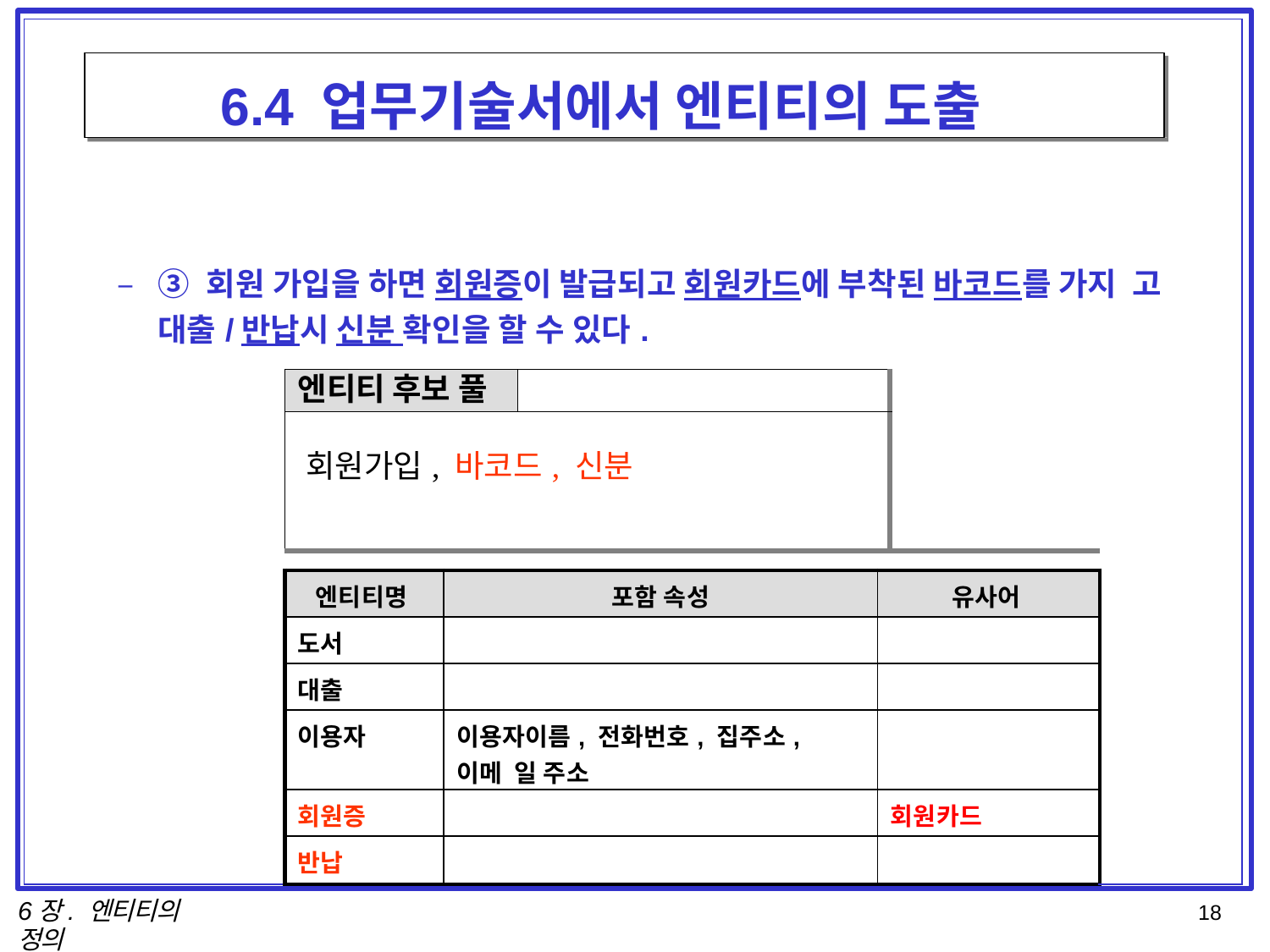

| 6.4 업무기술서에서 엔티티의 도출 – ③ 회원 가입을 하면 회원증이 발급되고 회원카드에 부착된 바코드를 가지 고 대출/반납시 신분 확인을 할 수 있다. |  |  |  |  |  |  |
| --- | --- | --- | --- | --- | --- | --- |
|  | 엔티티 후보 풀 |  |  |  |  |  |
|  | 회원가입, 바코드, 신분 |  |  |  |  |  |
|  |  |  |  |  |  |  |
|  | 엔티티명 | 포함 속성 |  | 유사어 |  |  |
|  | 도서 |  |  |  |  |  |
|  | 대출 |  |  |  |  |  |
|  | 이용자 | 이용자이름, 전화번호, 집주소, 이메 일 주소 |  |  |  |  |
|  | 회원증 |  |  | 회원카드 |  |  |
|  | 반납 |  |  |  |  |  |

6장. 엔티티의 정의
18